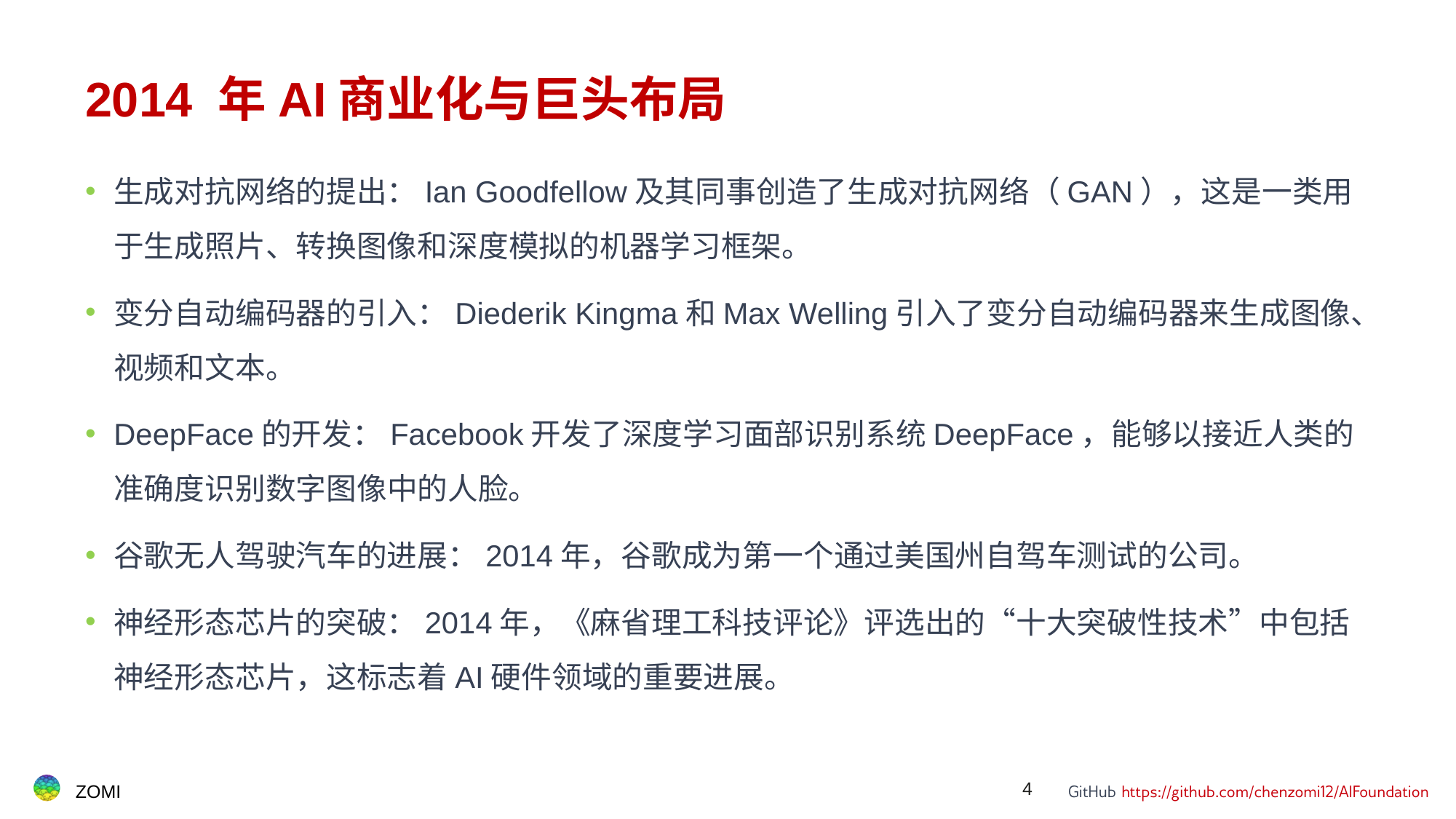

# 2014 年AI商业化与巨头布局
生成对抗网络的提出：Ian Goodfellow及其同事创造了生成对抗网络（GAN），这是一类用于生成照片、转换图像和深度模拟的机器学习框架。
变分自动编码器的引入：Diederik Kingma和Max Welling引入了变分自动编码器来生成图像、视频和文本。
DeepFace的开发：Facebook开发了深度学习面部识别系统DeepFace，能够以接近人类的准确度识别数字图像中的人脸。
谷歌无人驾驶汽车的进展：2014年，谷歌成为第一个通过美国州自驾车测试的公司。
神经形态芯片的突破：2014年，《麻省理工科技评论》评选出的“十大突破性技术”中包括神经形态芯片，这标志着AI硬件领域的重要进展。